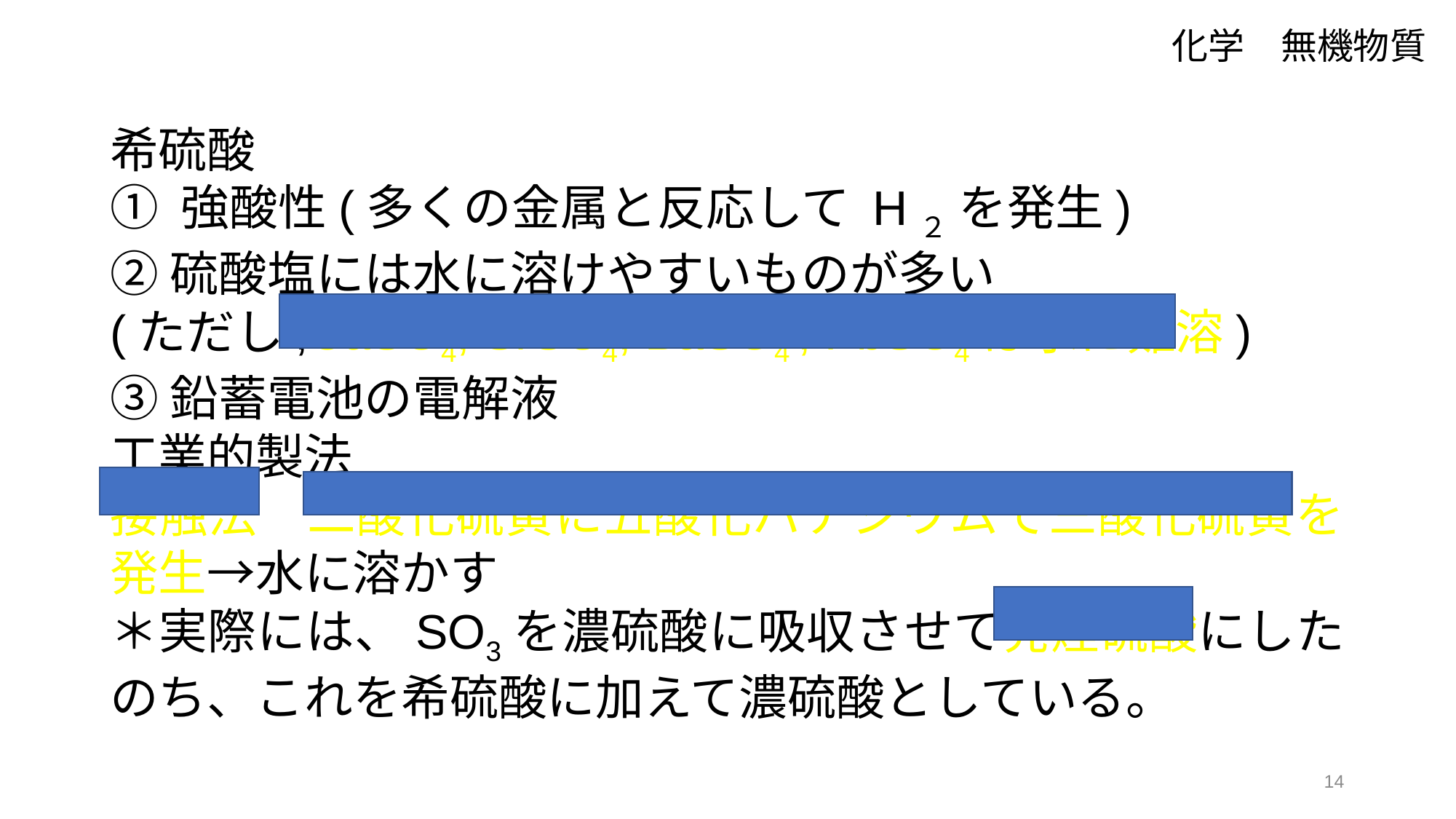

化学　無機物質
希硫酸
① 強酸性(多くの金属と反応して H２ を発生)
②硫酸塩には水に溶けやすいものが多い
(ただし,CaSO4, SrSO4, BaSO4 , PbSO4は水に難溶)
③鉛蓄電池の電解液
工業的製法
接触法　二酸化硫黄に五酸化バナジウムで三酸化硫黄を発生→水に溶かす
＊実際には、SO3を濃硫酸に吸収させて発煙硫酸にしたのち、これを希硫酸に加えて濃硫酸としている。

14